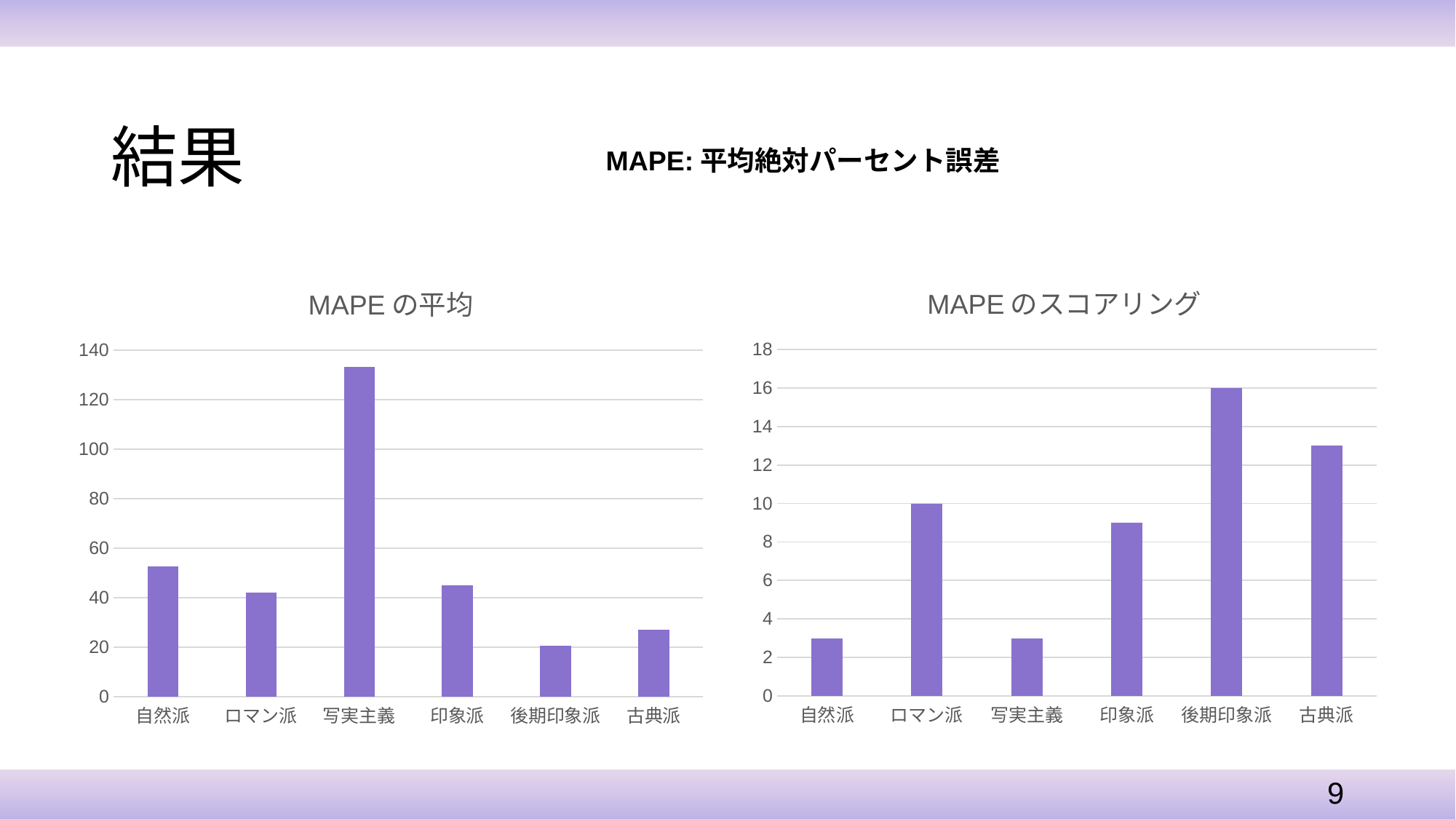

# 結果
MAPE:平均絶対パーセント誤差

### Chart: MAPEのスコアリング

| Category |  |
|---|---|
| 自然派 | 3.0 |
| ロマン派 | 10.0 |
| 写実主義 | 3.0 |
| 印象派 | 9.0 |
| 後期印象派 | 16.0 |
| 古典派 | 13.0 |

### Chart: MAPEの平均

| Category |  |
|---|---|
| 自然派 | 52.525683333333326 |
| ロマン派 | 42.13251666666667 |
| 写実主義 | 133.28156666666666 |
| 印象派 | 45.09445 |
| 後期印象派 | 20.502333333333336 |
| 古典派 | 27.179450000000003 |
9